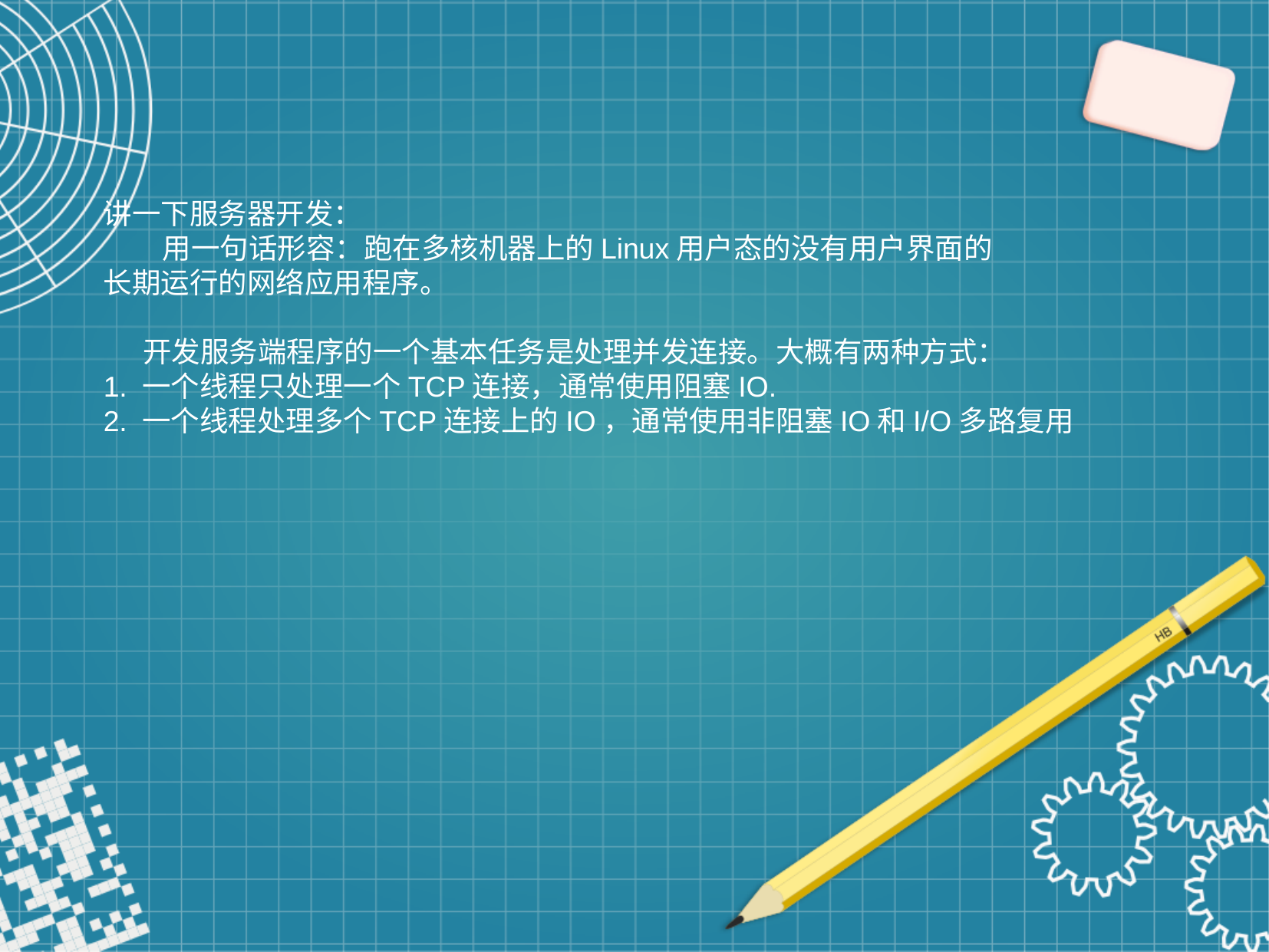

讲一下服务器开发：
        用一句话形容：跑在多核机器上的Linux用户态的没有用户界面的
长期运行的网络应用程序。

     开发服务端程序的一个基本任务是处理并发连接。大概有两种方式：
1. 一个线程只处理一个TCP连接，通常使用阻塞IO.
2. 一个线程处理多个TCP连接上的IO，通常使用非阻塞IO和I/O多路复用